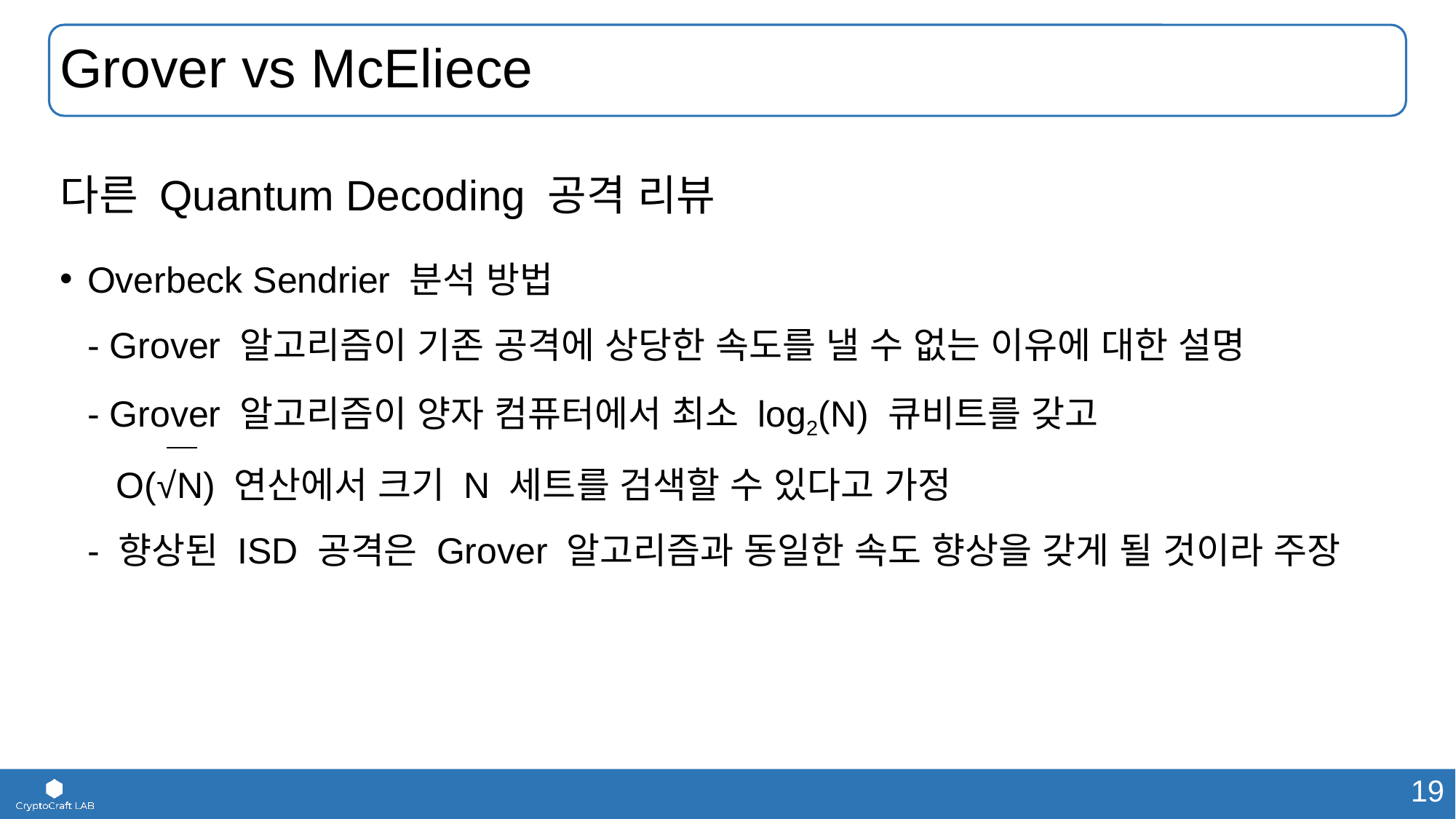

# Grover vs McEliece
다른 Quantum Decoding 공격 리뷰
Overbeck Sendrier 분석 방법
- Grover 알고리즘이 기존 공격에 상당한 속도를 낼 수 없는 이유에 대한 설명
- Grover 알고리즘이 양자 컴퓨터에서 최소 log2(N) 큐비트를 갖고
  O(√N) 연산에서 크기 N 세트를 검색할 수 있다고 가정
- 향상된 ISD 공격은 Grover 알고리즘과 동일한 속도 향상을 갖게 될 것이라 주장